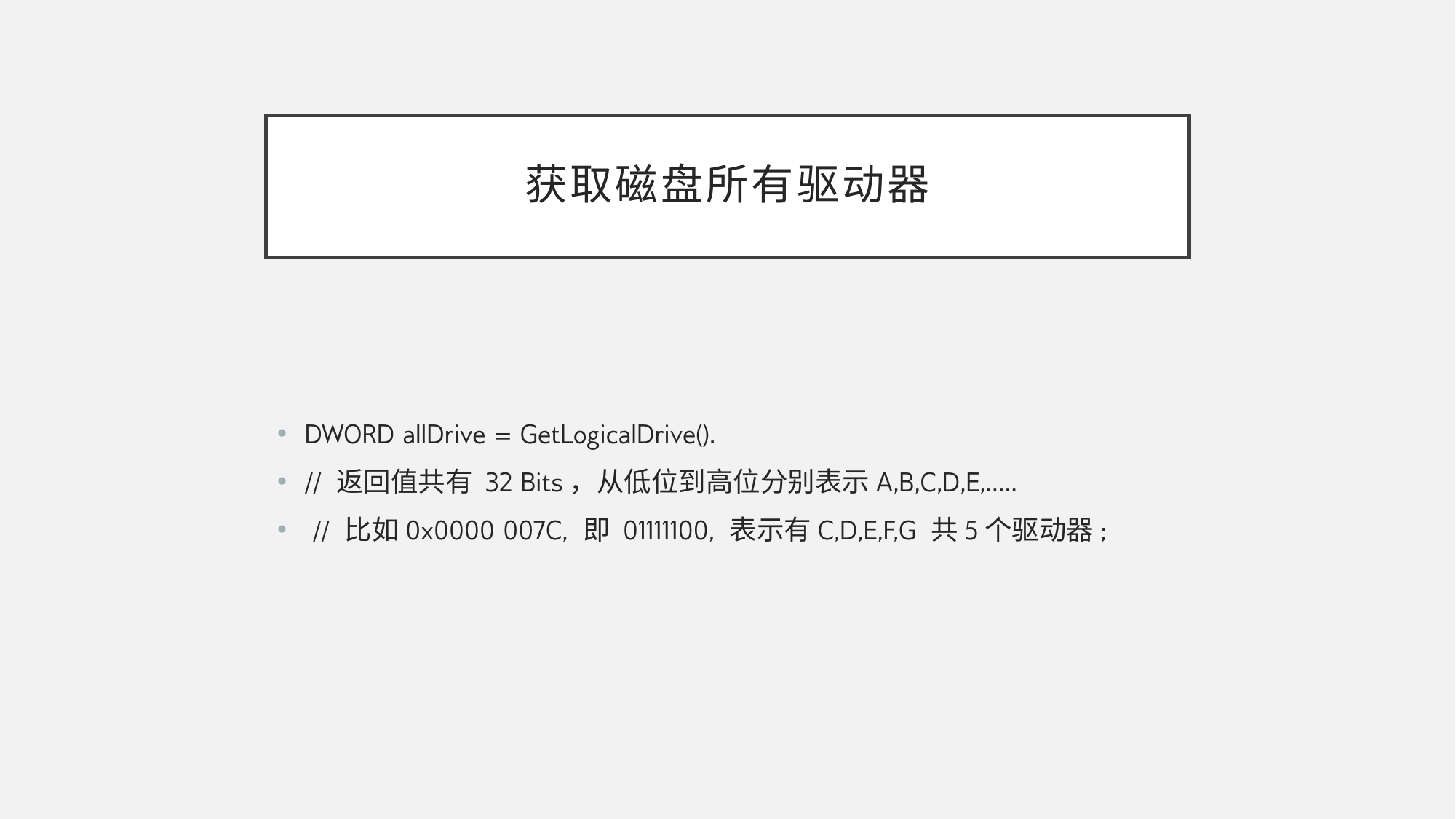

# 获取磁盘所有驱动器

DWORD allDrive = GetLogicalDrive().
// 返回值共有 32 Bits，从低位到高位分别表示A,B,C,D,E,.....
 // 比如0x0000 007C, 即 01111100, 表示有C,D,E,F,G 共5个驱动器;